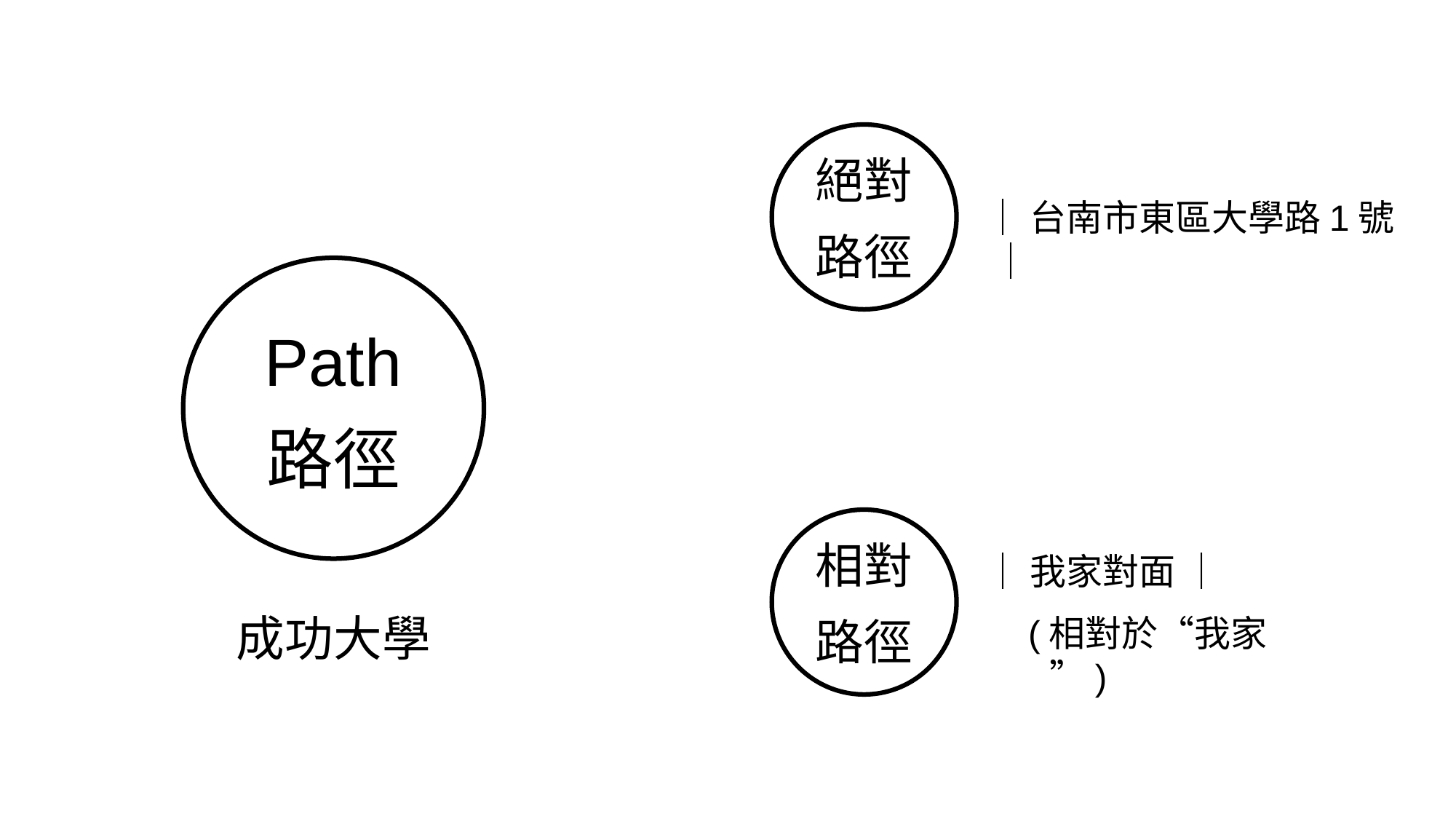

絕對
路徑
｜ 台南市東區大學路1號 ｜
Path
路徑
相對
路徑
｜ 我家對面 ｜
(相對於“我家”)
成功大學